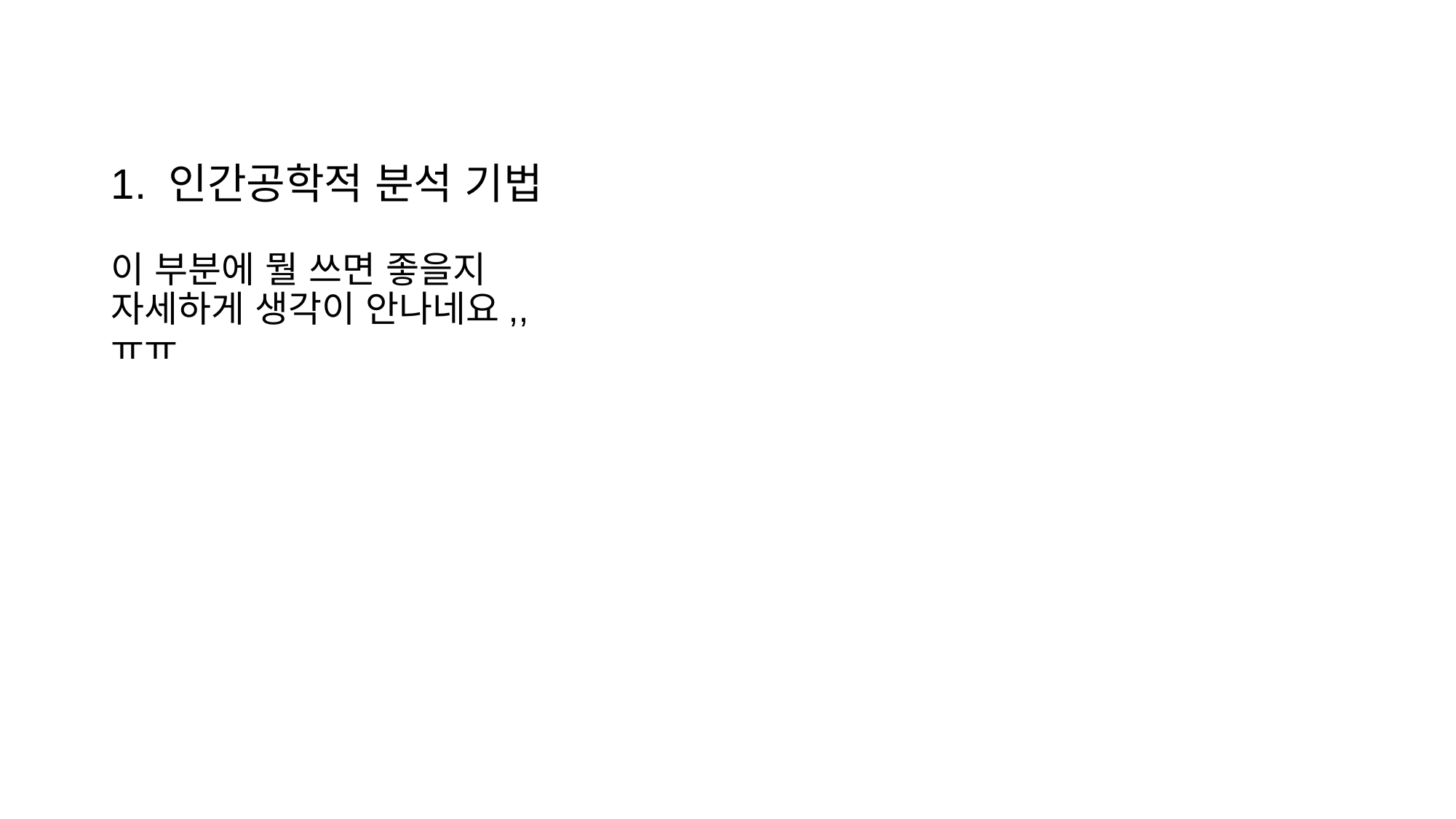

# 1. 인간공학적 분석 기법

이 부분에 뭘 쓰면 좋을지 자세하게 생각이 안나네요,, ㅠㅠ